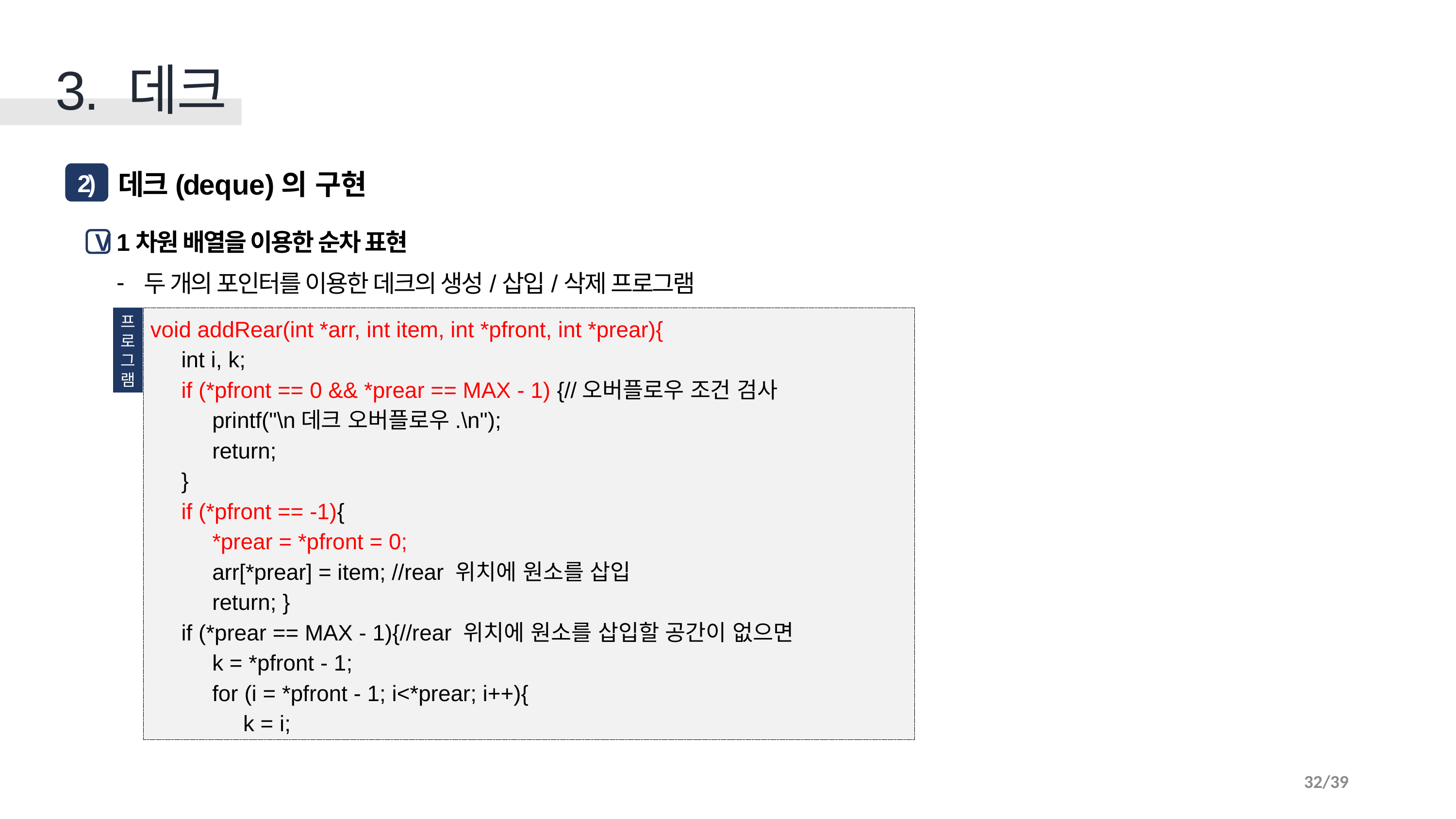

3. 데크

 데크(deque)의 구현
2)
1차원 배열을 이용한 순차 표현

두 개의 포인터를 이용한 데크의 생성/삽입/삭제 프로그램
V
프
로
그
램
void addRear(int *arr, int item, int *pfront, int *prear){
     int i, k;
     if (*pfront == 0 && *prear == MAX - 1) {//오버플로우 조건 검사
          printf("\n데크 오버플로우.\n");
          return;
     }
     if (*pfront == -1){
          *prear = *pfront = 0;
          arr[*prear] = item; //rear 위치에 원소를 삽입
          return; }
     if (*prear == MAX - 1){//rear 위치에 원소를 삽입할 공간이 없으면
          k = *pfront - 1;
          for (i = *pfront - 1; i<*prear; i++){
               k = i;
32/39